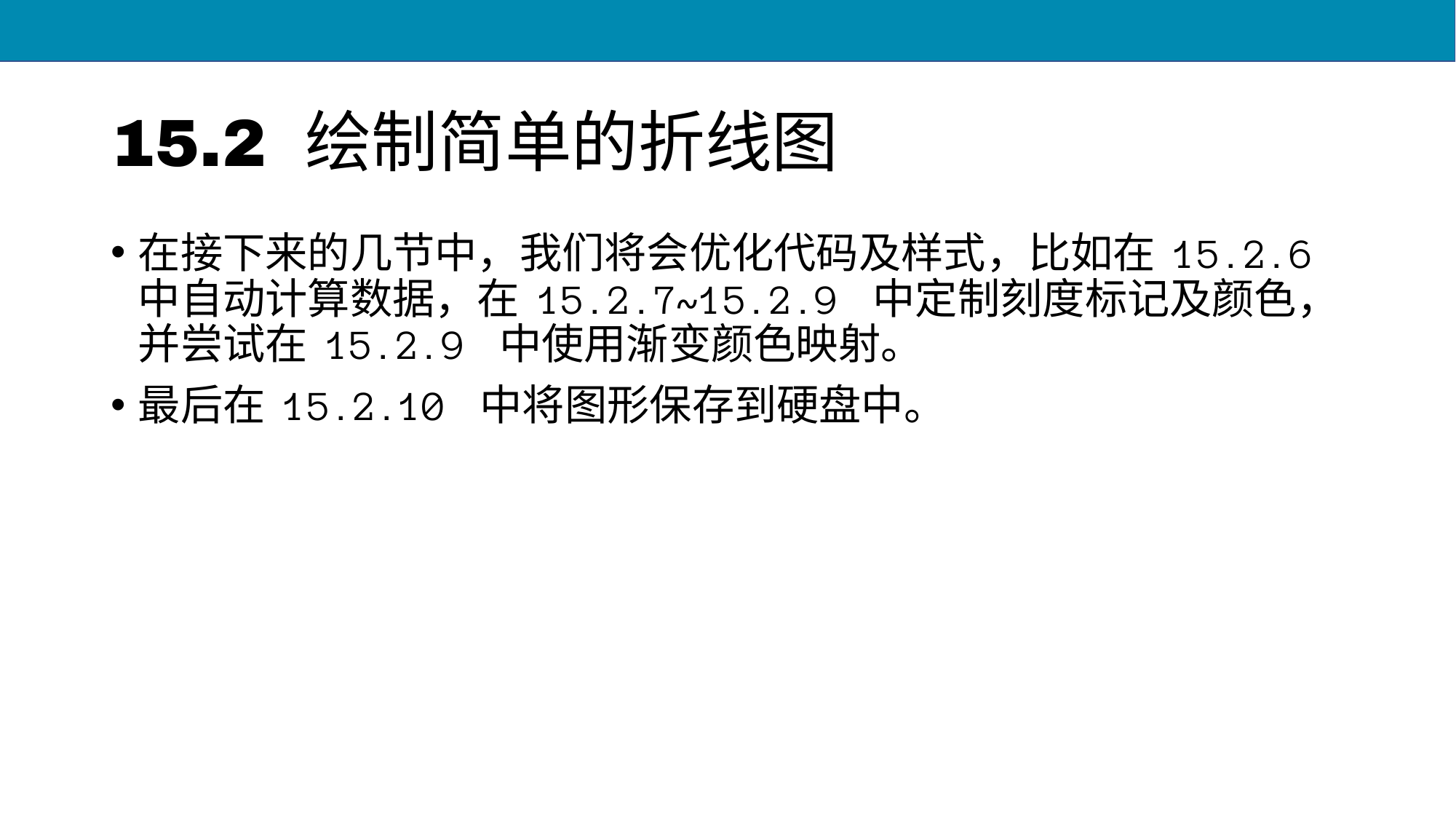

# 15.2 绘制简单的折线图
在接下来的几节中，我们将会优化代码及样式，比如在 15.2.6 中自动计算数据，在 15.2.7~15.2.9 中定制刻度标记及颜色，并尝试在 15.2.9 中使用渐变颜色映射。
最后在 15.2.10 中将图形保存到硬盘中。